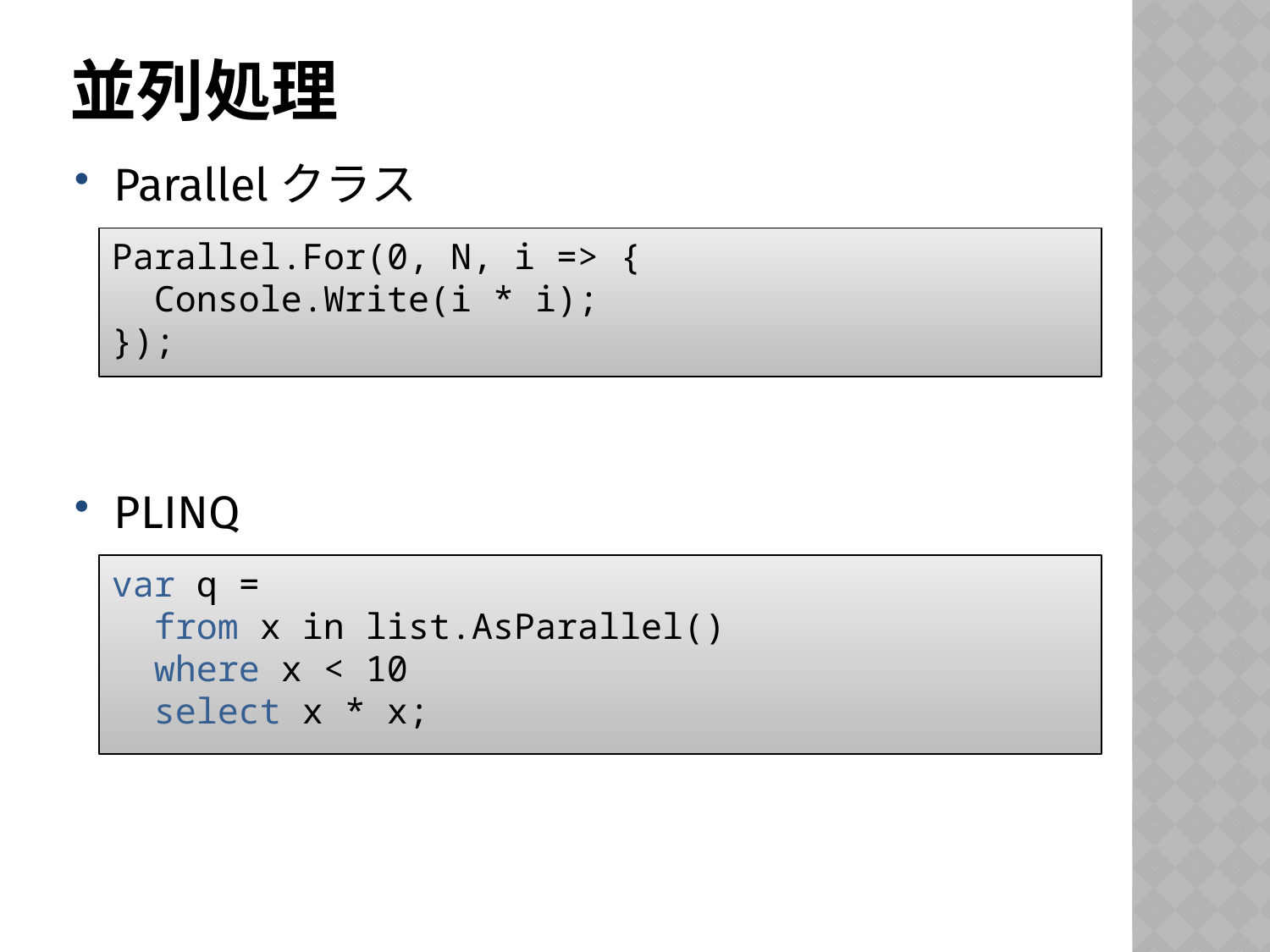

# 並列処理
Parallelクラス

PLINQ
Parallel.For(0, N, i => {
  Console.Write(i * i);
});
var q =
  from x in list.AsParallel()
  where x < 10
  select x * x;